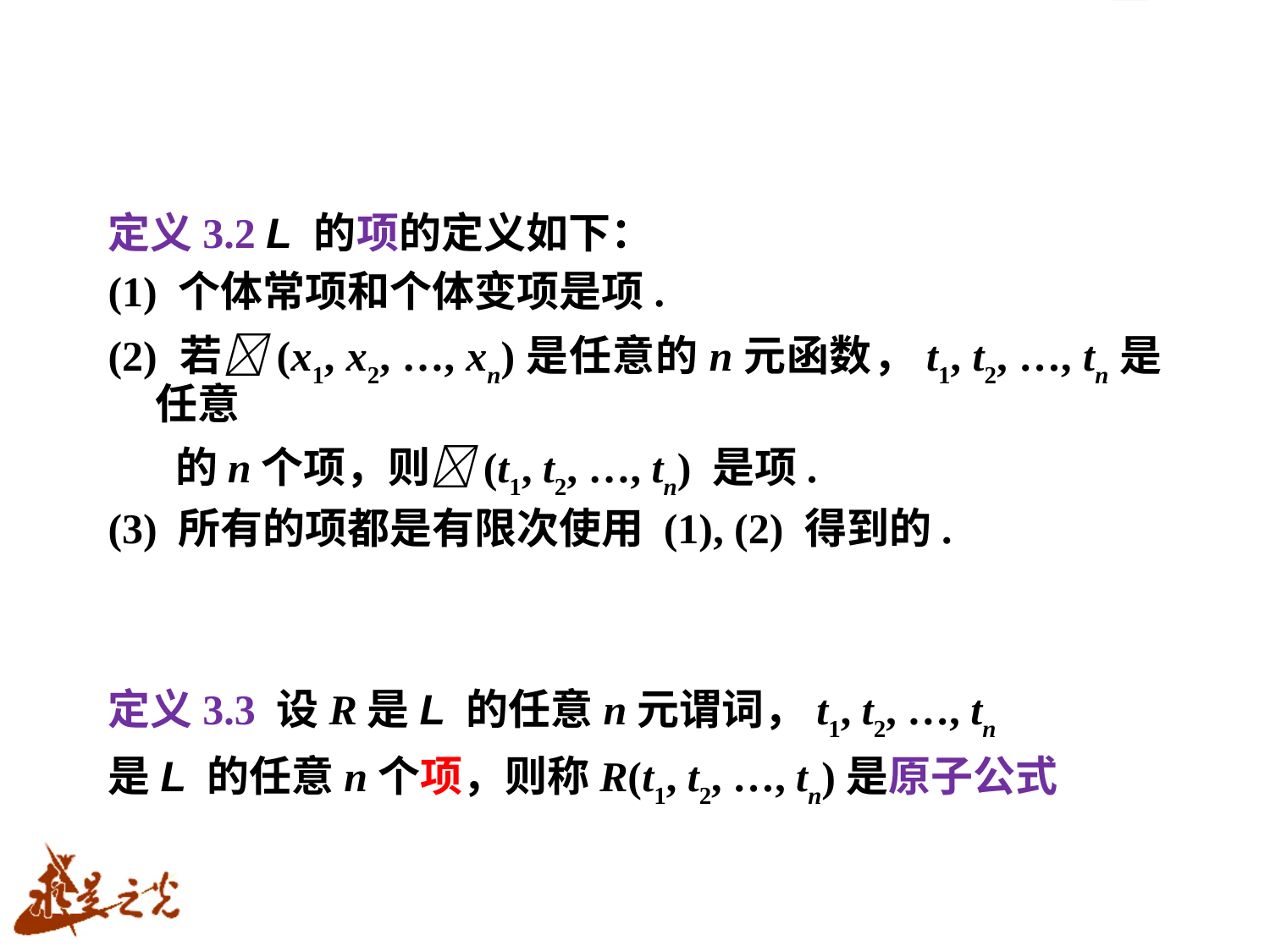

定义3.2 L 的项的定义如下：
(1) 个体常项和个体变项是项.
(2) 若ϕ(x1, x2, …, xn)是任意的n元函数，t1, t2, …, tn是任意
      的n个项，则ϕ(t1, t2, …, tn) 是项.
(3) 所有的项都是有限次使用 (1), (2) 得到的.

定义3.3 设R是L 的任意n元谓词，t1, t2, …, tn
是L 的任意n个项，则称R(t1, t2, …, tn)是原子公式
15